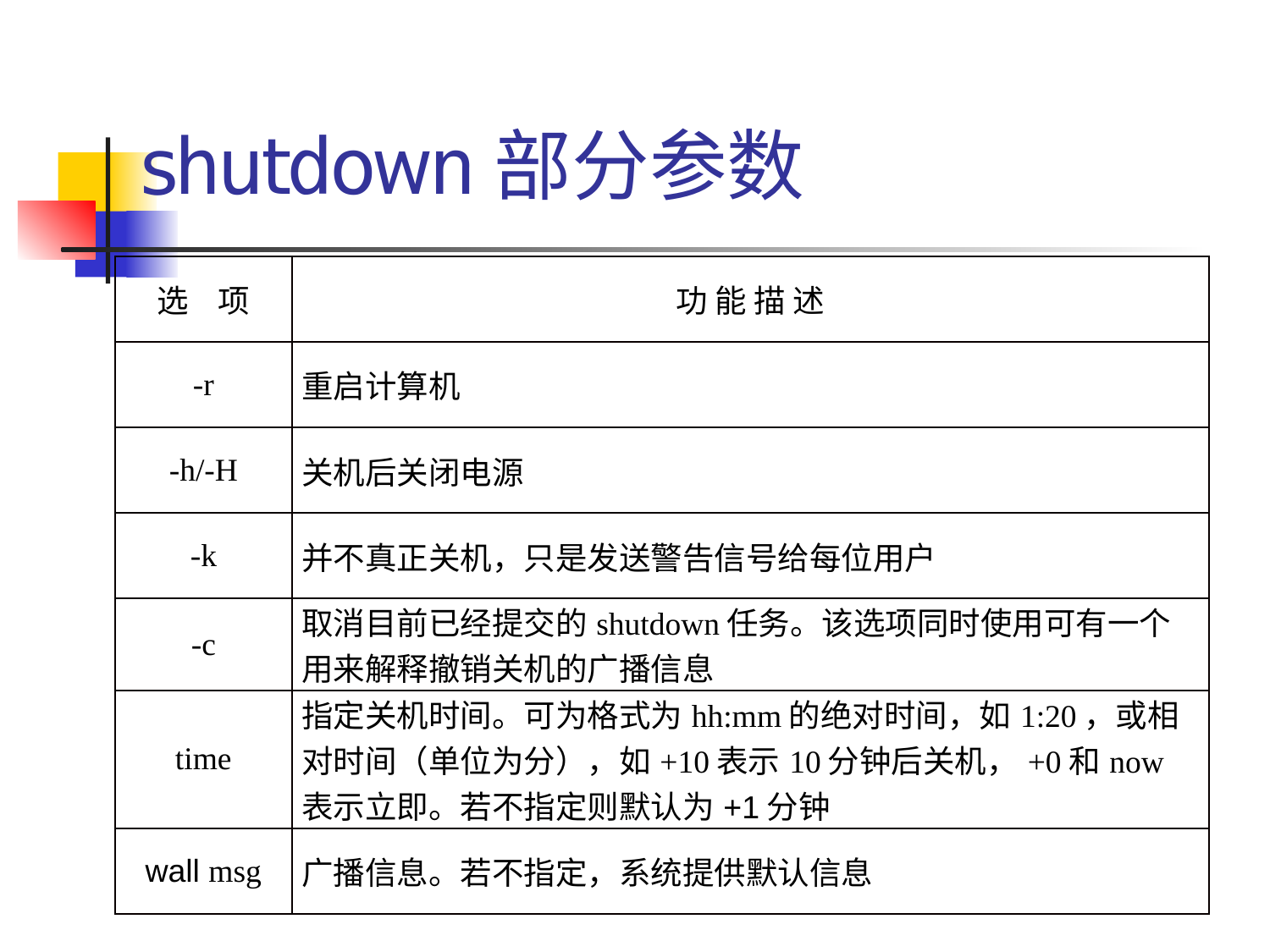

# shutdown部分参数

| 选 项 | 功 能 描 述 |
| --- | --- |
| -r | 重启计算机 |
| -h/-H | 关机后关闭电源 |
| -k | 并不真正关机，只是发送警告信号给每位用户 |
| -c | 取消目前已经提交的shutdown任务。该选项同时使用可有一个用来解释撤销关机的广播信息 |
| time | 指定关机时间。可为格式为hh:mm的绝对时间，如1:20，或相对时间（单位为分），如+10表示10分钟后关机，+0和now表示立即。若不指定则默认为+1分钟 |
| wall msg | 广播信息。若不指定，系统提供默认信息 |